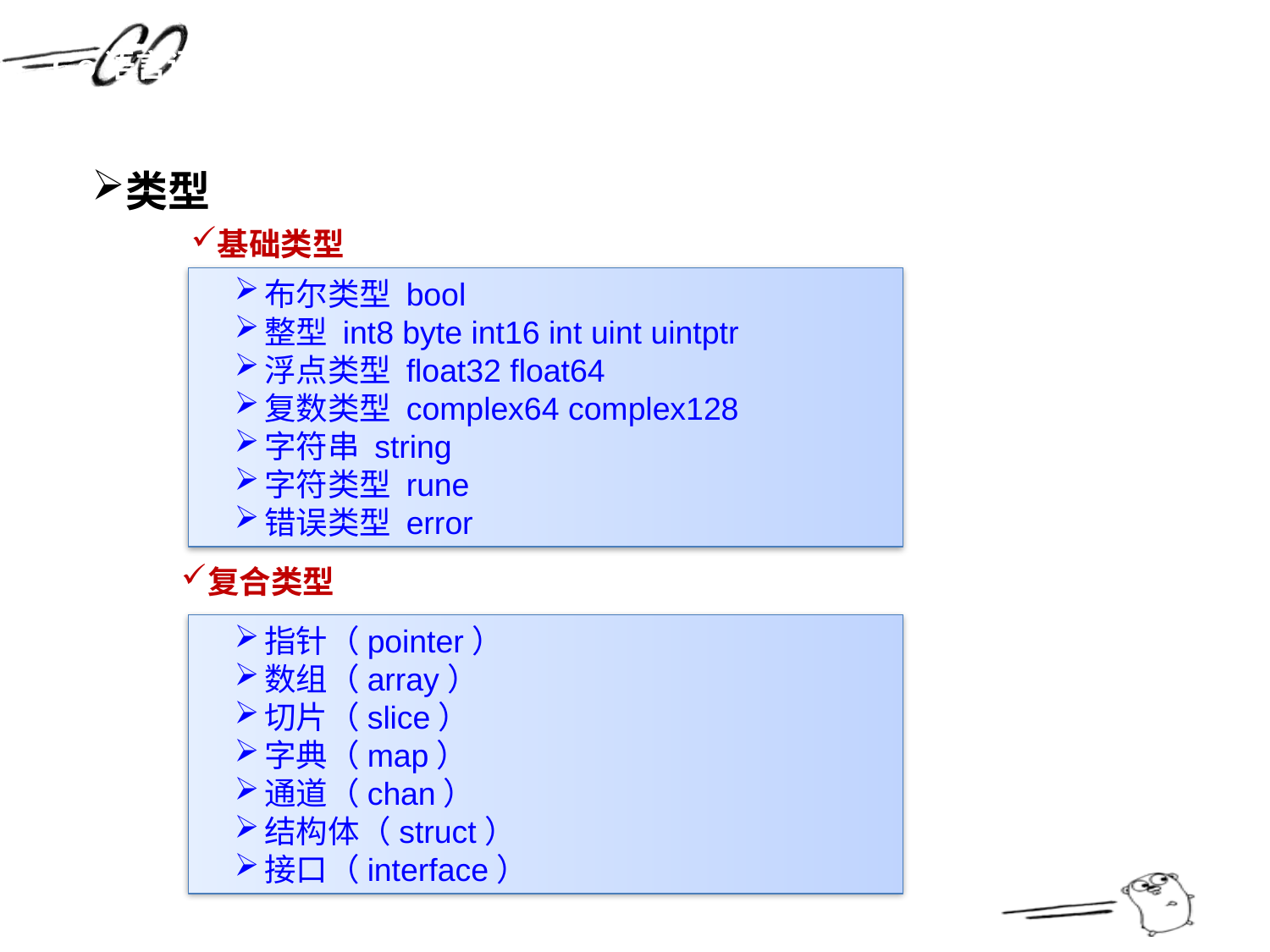

Go语言语法
类型
基础类型
布尔类型 bool
整型 int8 byte int16 int uint uintptr
浮点类型 float32 float64
复数类型 complex64 complex128
字符串 string
字符类型 rune
错误类型 error
复合类型
指针（pointer）
数组（array）
切片（slice）
字典（map）
通道（chan）
结构体（struct）
接口（interface）
20